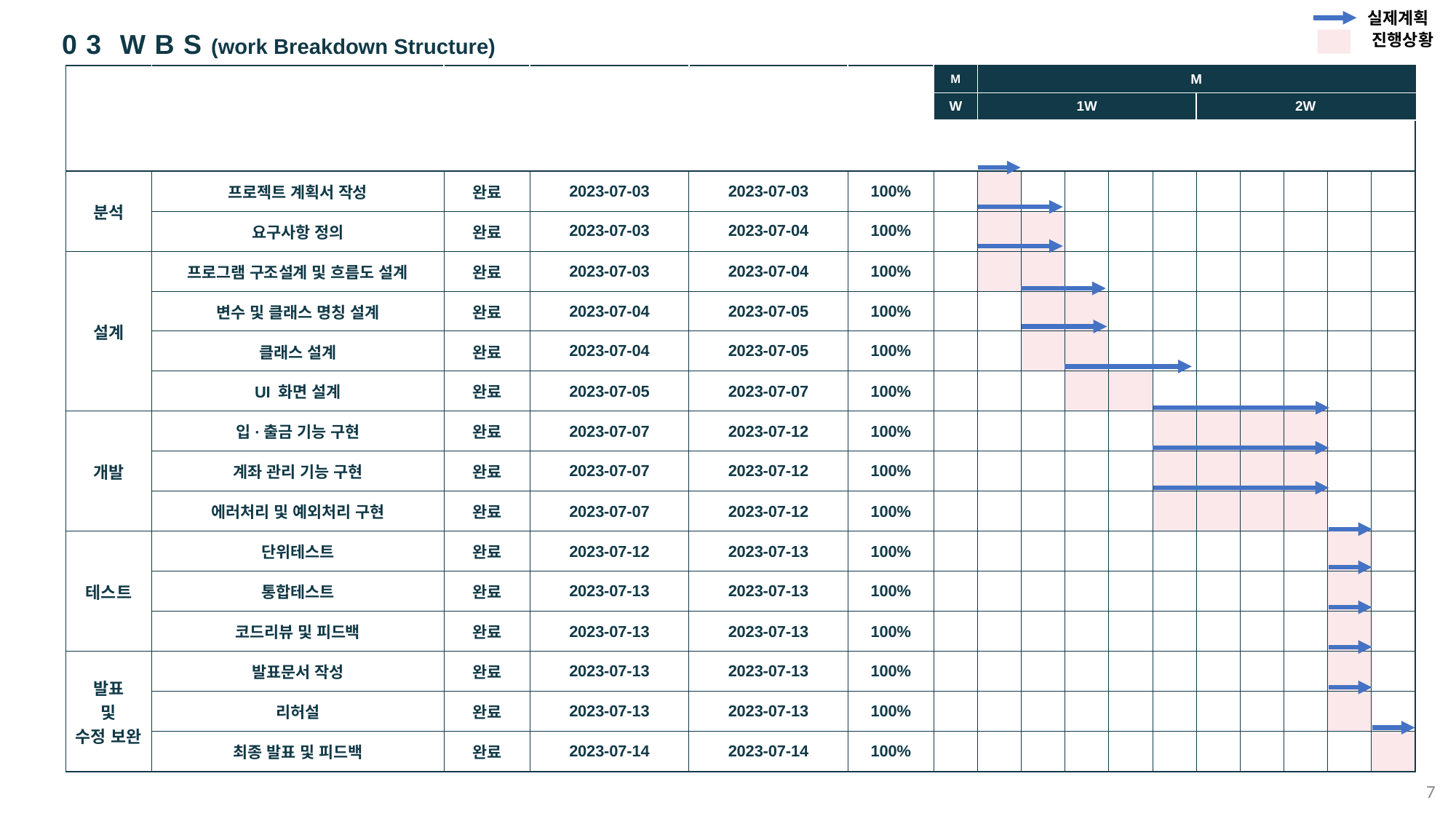

실제계획
03 WBS(work Breakdown Structure)
진행상황

| 단계 | 세부 업무 | 진행상황 | 시작일 | 종료일 | 진행율 (백분율) | M | M |  |  |  |  |  |  |  |  |  |
| --- | --- | --- | --- | --- | --- | --- | --- | --- | --- | --- | --- | --- | --- | --- | --- | --- |
|  |  |  |  |  |  | W | 1W |  |  |  |  | 2W |  |  |  |  |
|  |  |  |  |  |  | D | 3D | 4D | 5D | 6D | 7D | 10D | 11D | 12D | 13D | 14D |
| 분석 | 프로젝트 계획서 작성 | 완료 | 2023-07-03 | 2023-07-03 | 100% |  |  |  |  |  |  |  |  |  |  |  |
|  | 요구사항 정의 | 완료 | 2023-07-03 | 2023-07-04 | 100% |  |  |  |  |  |  |  |  |  |  |  |
| 설계 | 프로그램 구조설계 및 흐름도 설계 | 완료 | 2023-07-03 | 2023-07-04 | 100% |  |  |  |  |  |  |  |  |  |  |  |
|  | 변수 및 클래스 명칭 설계 | 완료 | 2023-07-04 | 2023-07-05 | 100% |  |  |  |  |  |  |  |  |  |  |  |
|  | 클래스 설계 | 완료 | 2023-07-04 | 2023-07-05 | 100% |  |  |  |  |  |  |  |  |  |  |  |
|  | UI 화면 설계 | 완료 | 2023-07-05 | 2023-07-07 | 100% |  |  |  |  |  |  |  |  |  |  |  |
| 개발 | 입·출금 기능 구현 | 완료 | 2023-07-07 | 2023-07-12 | 100% |  |  |  |  |  |  |  |  |  |  |  |
|  | 계좌 관리 기능 구현 | 완료 | 2023-07-07 | 2023-07-12 | 100% |  |  |  |  |  |  |  |  |  |  |  |
|  | 에러처리 및 예외처리 구현 | 완료 | 2023-07-07 | 2023-07-12 | 100% |  |  |  |  |  |  |  |  |  |  |  |
| 테스트 | 단위테스트 | 완료 | 2023-07-12 | 2023-07-13 | 100% |  |  |  |  |  |  |  |  |  |  |  |
|  | 통합테스트 | 완료 | 2023-07-13 | 2023-07-13 | 100% |  |  |  |  |  |  |  |  |  |  |  |
|  | 코드리뷰 및 피드백 | 완료 | 2023-07-13 | 2023-07-13 | 100% |  |  |  |  |  |  |  |  |  |  |  |
| 발표 및 수정 보완 | 발표문서 작성 | 완료 | 2023-07-13 | 2023-07-13 | 100% |  |  |  |  |  |  |  |  |  |  |  |
|  | 리허설 | 완료 | 2023-07-13 | 2023-07-13 | 100% |  |  |  |  |  |  |  |  |  |  |  |
|  | 최종 발표 및 피드백 | 완료 | 2023-07-14 | 2023-07-14 | 100% |  |  |  |  |  |  |  |  |  |  |  |
7